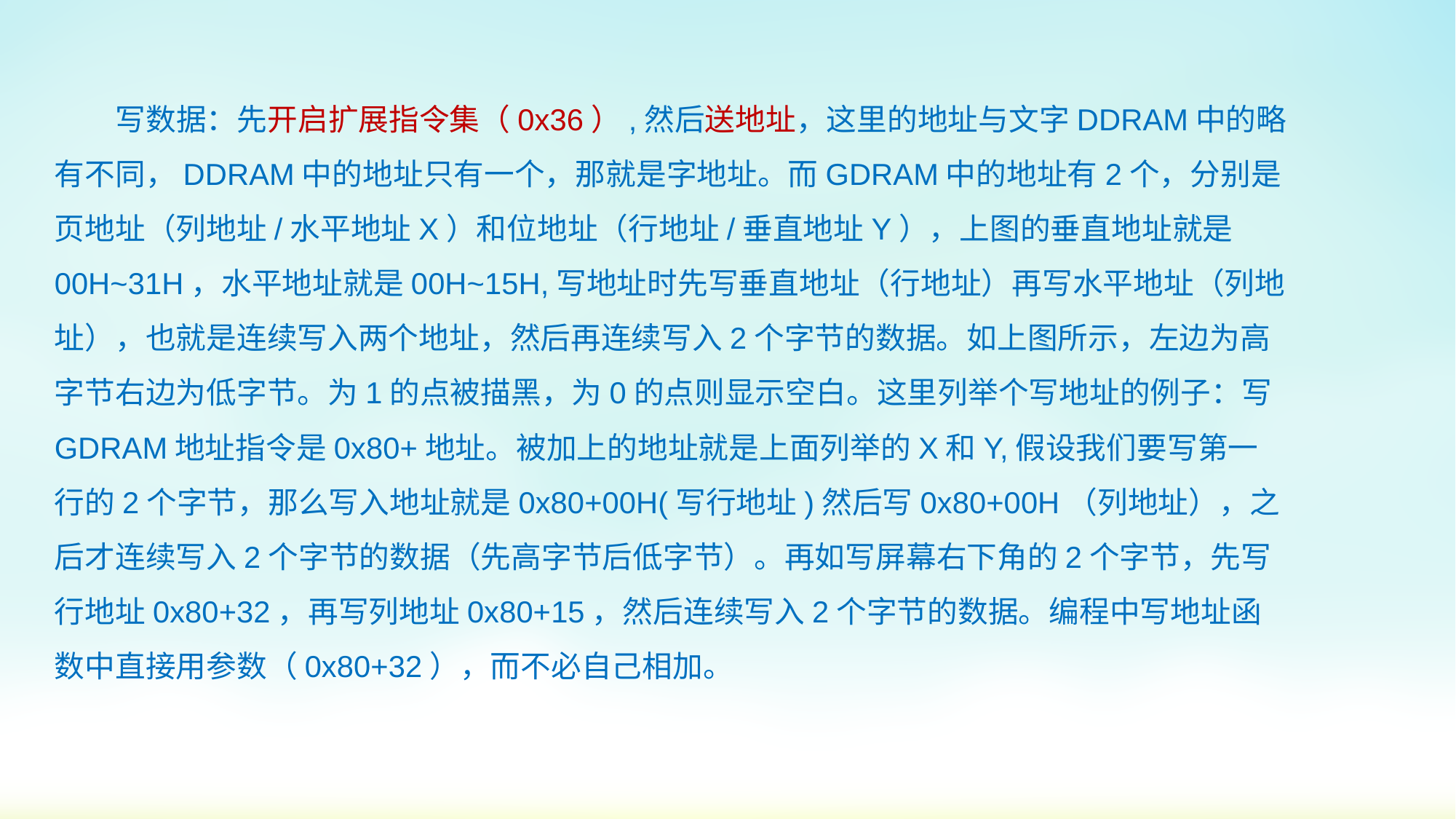

写数据：先开启扩展指令集（0x36）,然后送地址，这里的地址与文字DDRAM中的略有不同，DDRAM中的地址只有一个，那就是字地址。而GDRAM中的地址有2个，分别是页地址（列地址/水平地址X）和位地址（行地址/垂直地址Y），上图的垂直地址就是00H~31H，水平地址就是00H~15H,写地址时先写垂直地址（行地址）再写水平地址（列地址），也就是连续写入两个地址，然后再连续写入2个字节的数据。如上图所示，左边为高字节右边为低字节。为1的点被描黑，为0的点则显示空白。这里列举个写地址的例子：写GDRAM地址指令是0x80+地址。被加上的地址就是上面列举的X和Y,假设我们要写第一行的2个字节，那么写入地址就是0x80+00H(写行地址)然后写0x80+00H（列地址），之后才连续写入2个字节的数据（先高字节后低字节）。再如写屏幕右下角的2个字节，先写行地址0x80+32，再写列地址0x80+15，然后连续写入2个字节的数据。编程中写地址函数中直接用参数（0x80+32），而不必自己相加。